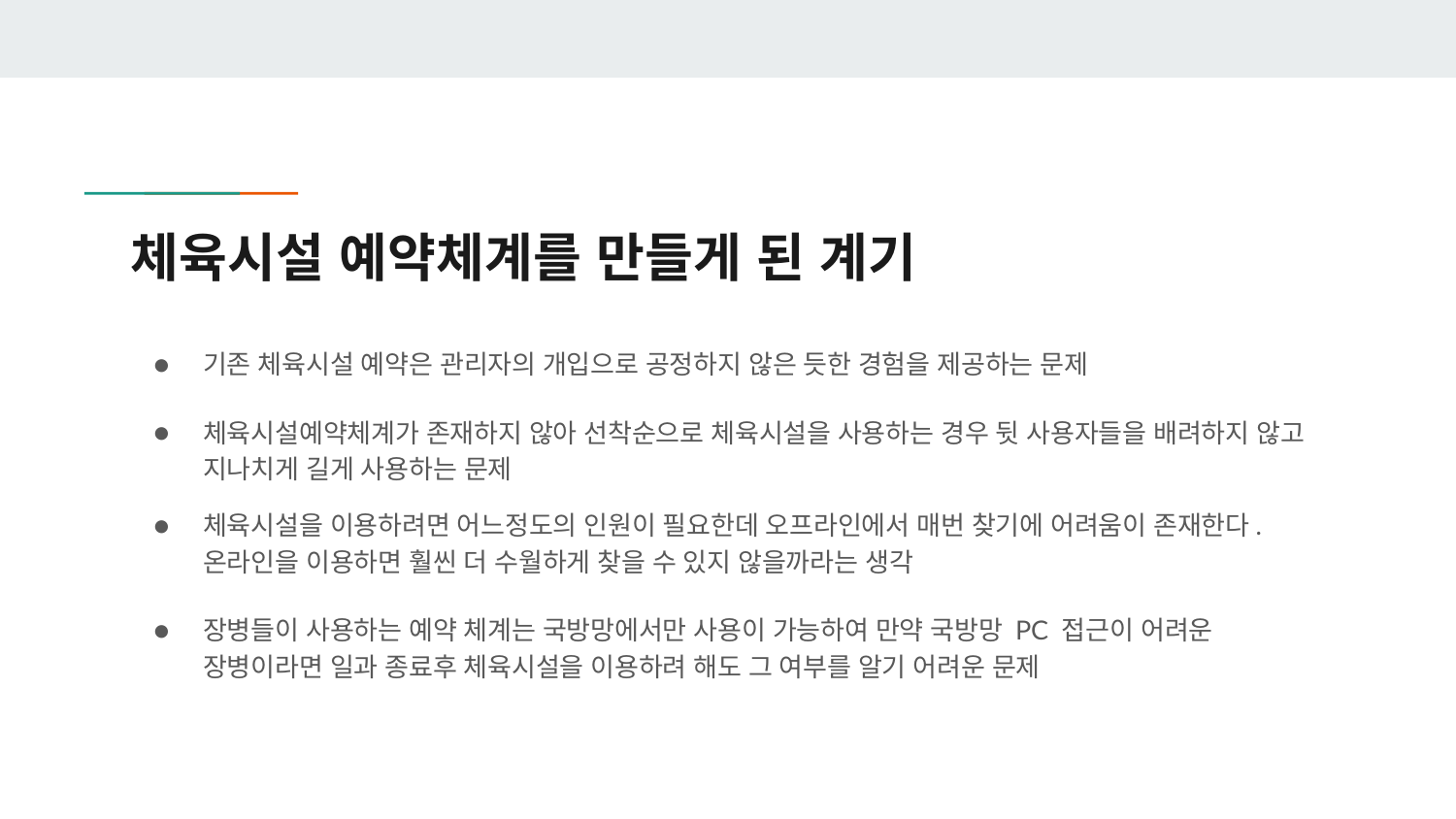

# 체육시설 예약체계를 만들게 된 계기
기존 체육시설 예약은 관리자의 개입으로 공정하지 않은 듯한 경험을 제공하는 문제
체육시설예약체계가 존재하지 않아 선착순으로 체육시설을 사용하는 경우 뒷 사용자들을 배려하지 않고 지나치게 길게 사용하는 문제
체육시설을 이용하려면 어느정도의 인원이 필요한데 오프라인에서 매번 찾기에 어려움이 존재한다. 온라인을 이용하면 훨씬 더 수월하게 찾을 수 있지 않을까라는 생각
장병들이 사용하는 예약 체계는 국방망에서만 사용이 가능하여 만약 국방망 PC 접근이 어려운 장병이라면 일과 종료후 체육시설을 이용하려 해도 그 여부를 알기 어려운 문제